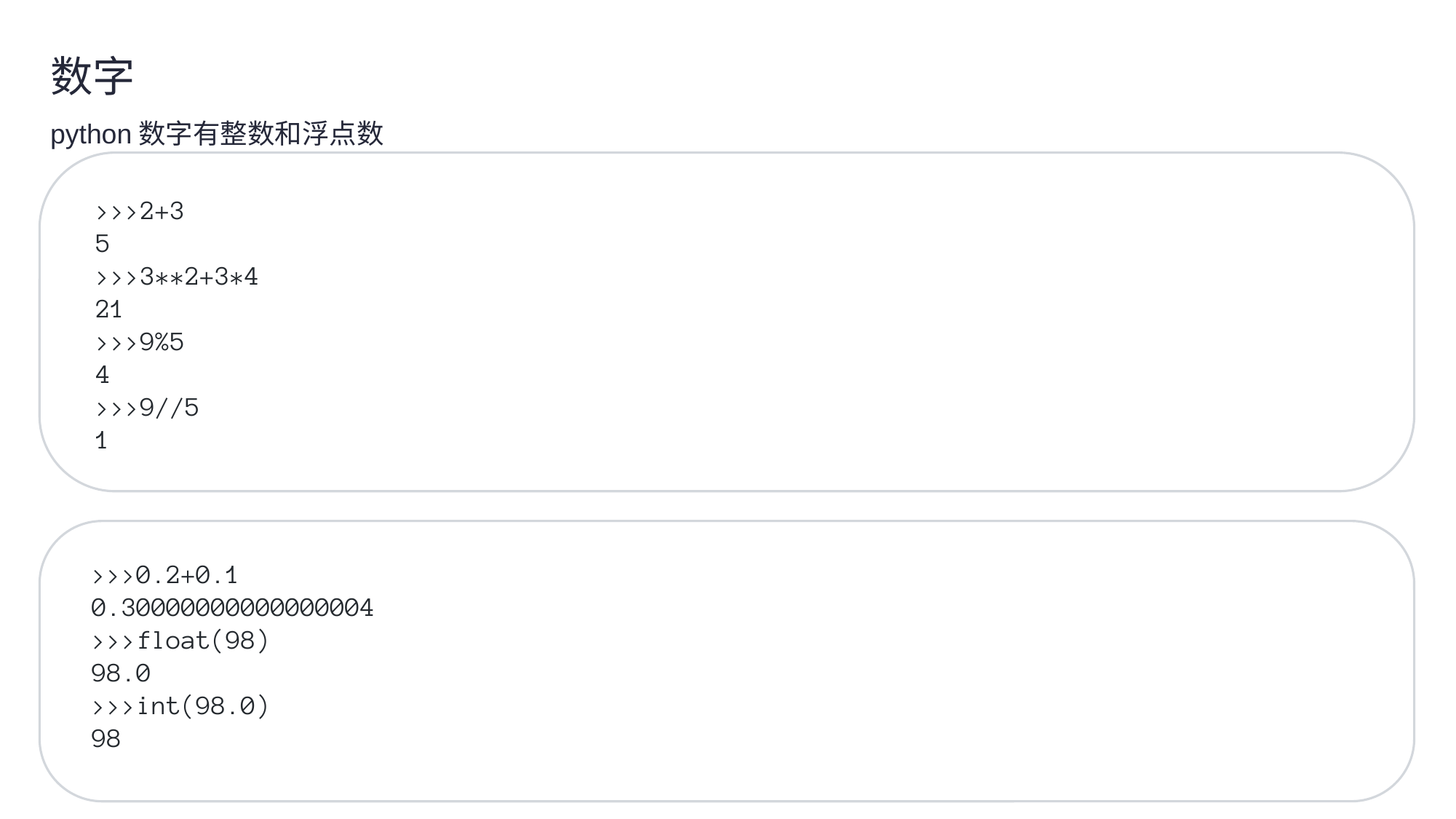

数字
python数字有整数和浮点数
>>>2+3
5
>>>3**2+3*4
21
>>>9%5
4
>>>9//5
1
>>>0.2+0.1
0.30000000000000004
>>>float(98)
98.0
>>>int(98.0)
98